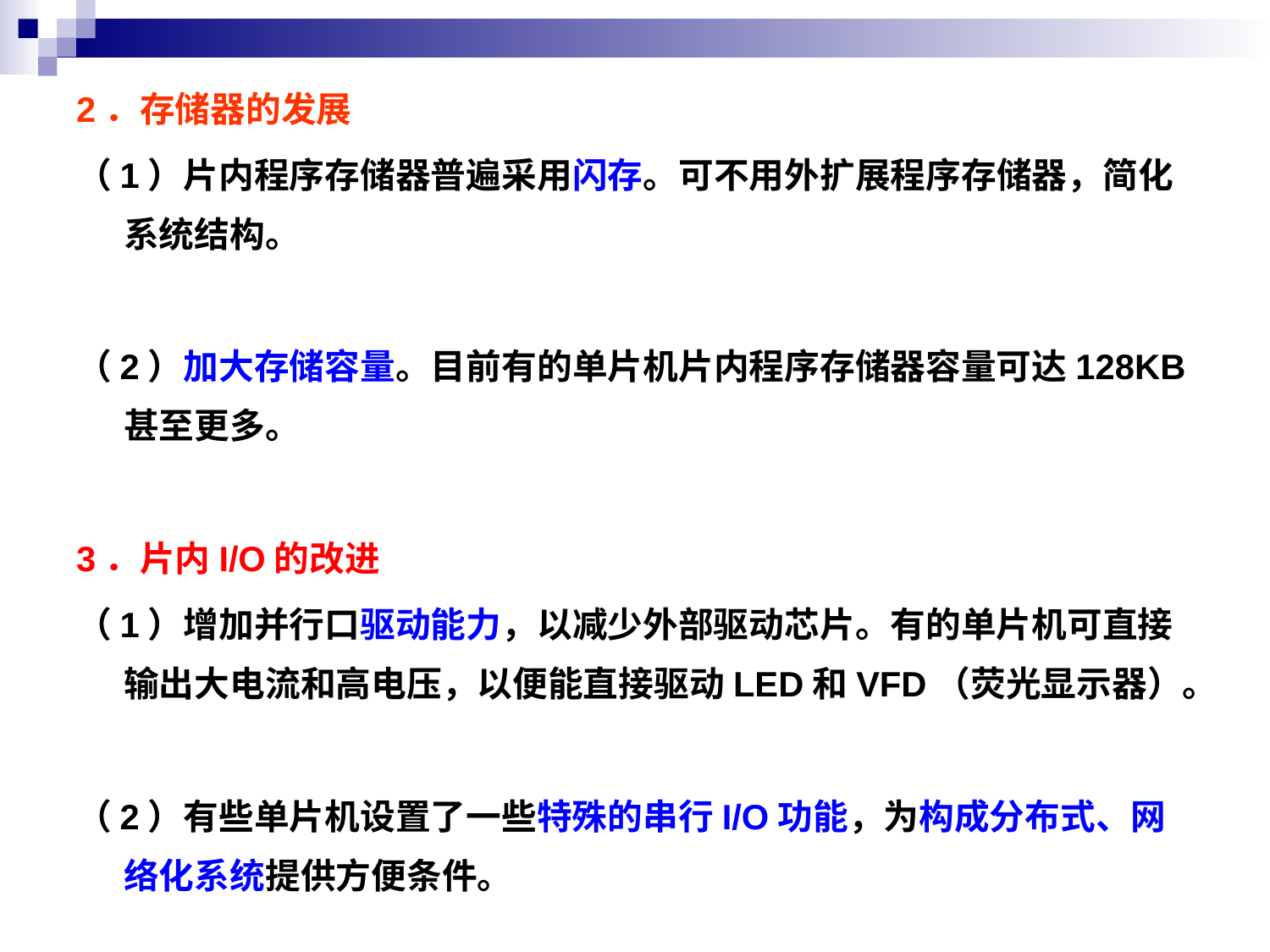

# 2．存储器的发展
（1）片内程序存储器普遍采用闪存。可不用外扩展程序存储器，简化系统结构。

（2）加大存储容量。目前有的单片机片内程序存储器容量可达128KB甚至更多。

3．片内I/O的改进
（1）增加并行口驱动能力，以减少外部驱动芯片。有的单片机可直接输出大电流和高电压，以便能直接驱动LED和VFD（荧光显示器）。

（2）有些单片机设置了一些特殊的串行I/O功能，为构成分布式、网络化系统提供方便条件。
18